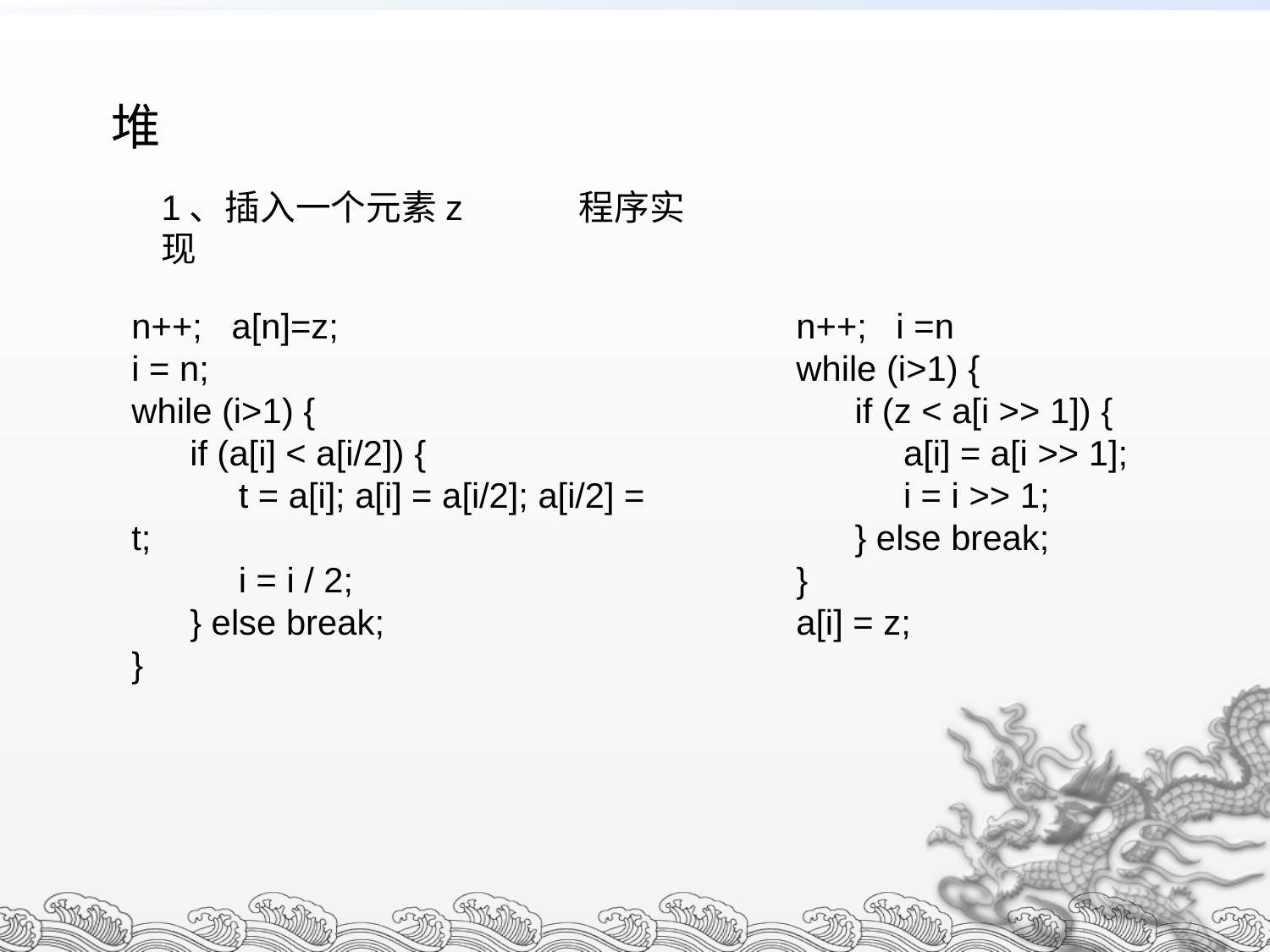

堆
1、插入一个元素z           程序实现
n++;   a[n]=z;
i = n;
while (i>1) {
      if (a[i] < a[i/2]) {
           t = a[i]; a[i] = a[i/2]; a[i/2] = t;
           i = i / 2;
      } else break;
}
n++;   i =n
while (i>1) {
      if (z < a[i >> 1]) {
           a[i] = a[i >> 1];
           i = i >> 1;
      } else break;
}
a[i] = z;